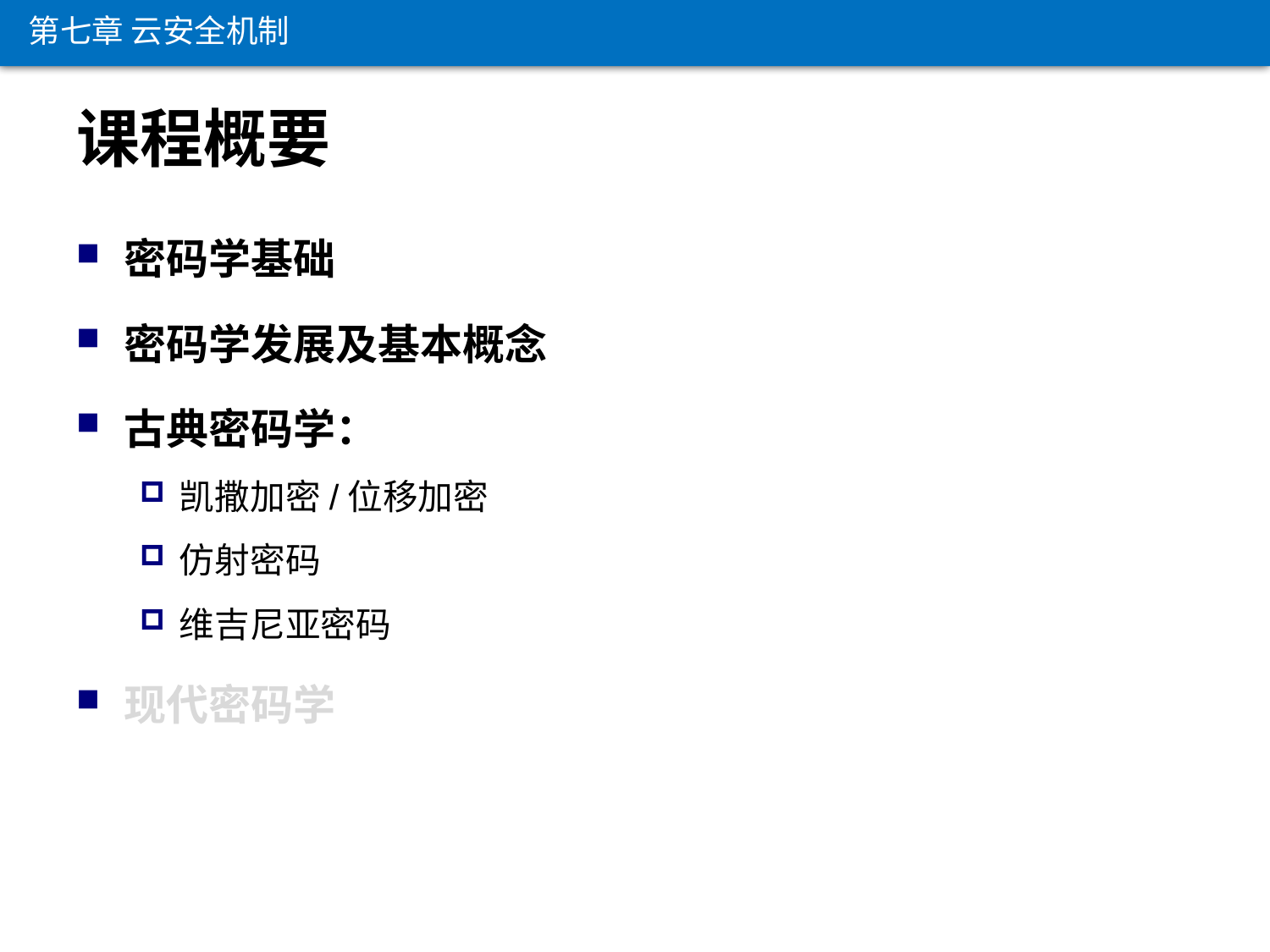

第七章 云安全机制
# 课程概要
密码学基础
密码学发展及基本概念
古典密码学：
凯撒加密/位移加密
仿射密码
维吉尼亚密码
现代密码学
3